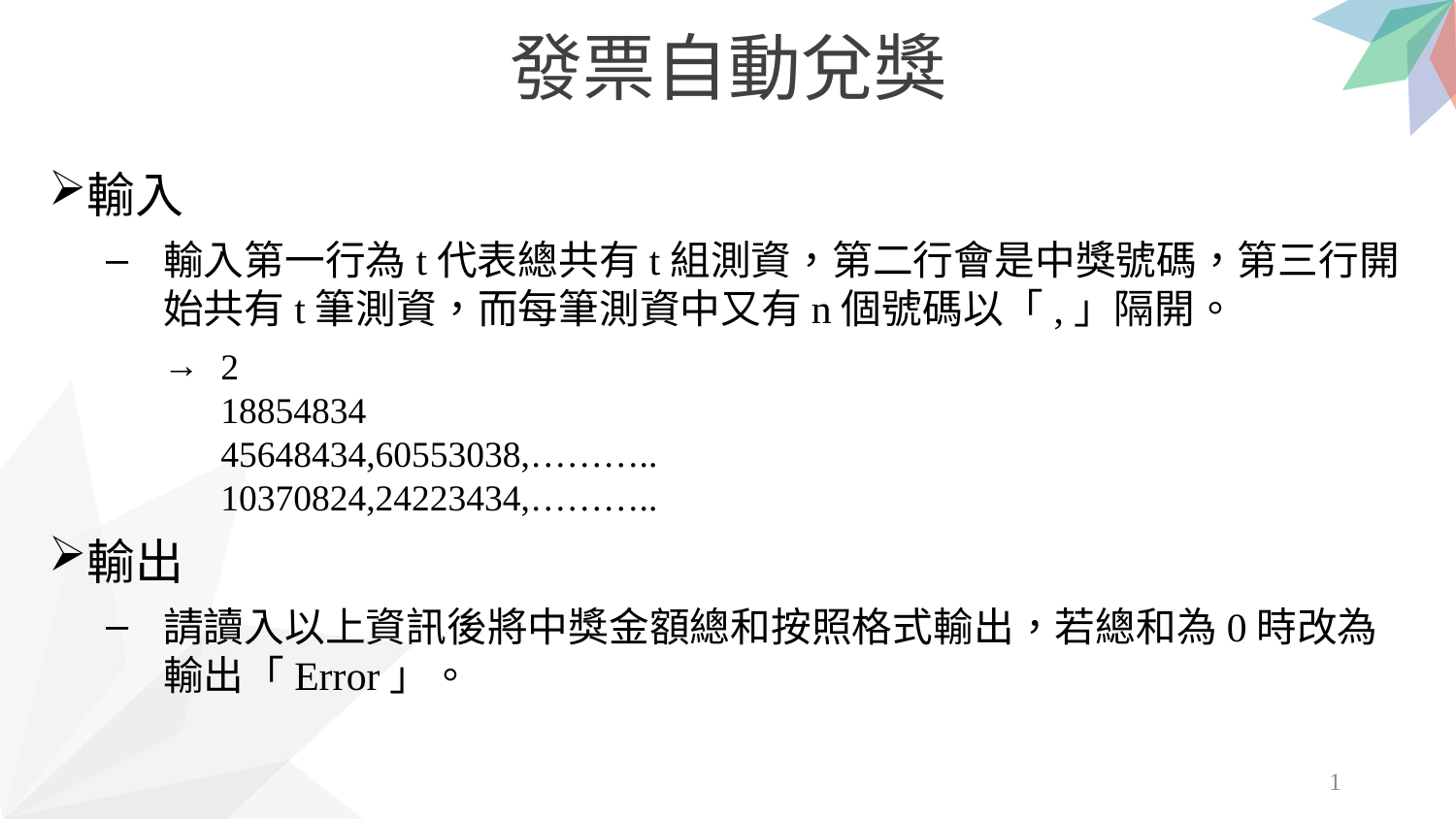

發票自動兌獎
輸入
輸入第一行為t代表總共有t組測資，第二行會是中獎號碼，第三行開始共有t筆測資，而每筆測資中又有n個號碼以「,」隔開。
2
18854834
45648434,60553038,………..
10370824,24223434,………..
輸出
請讀入以上資訊後將中獎金額總和按照格式輸出，若總和為0時改為輸出「Error」。